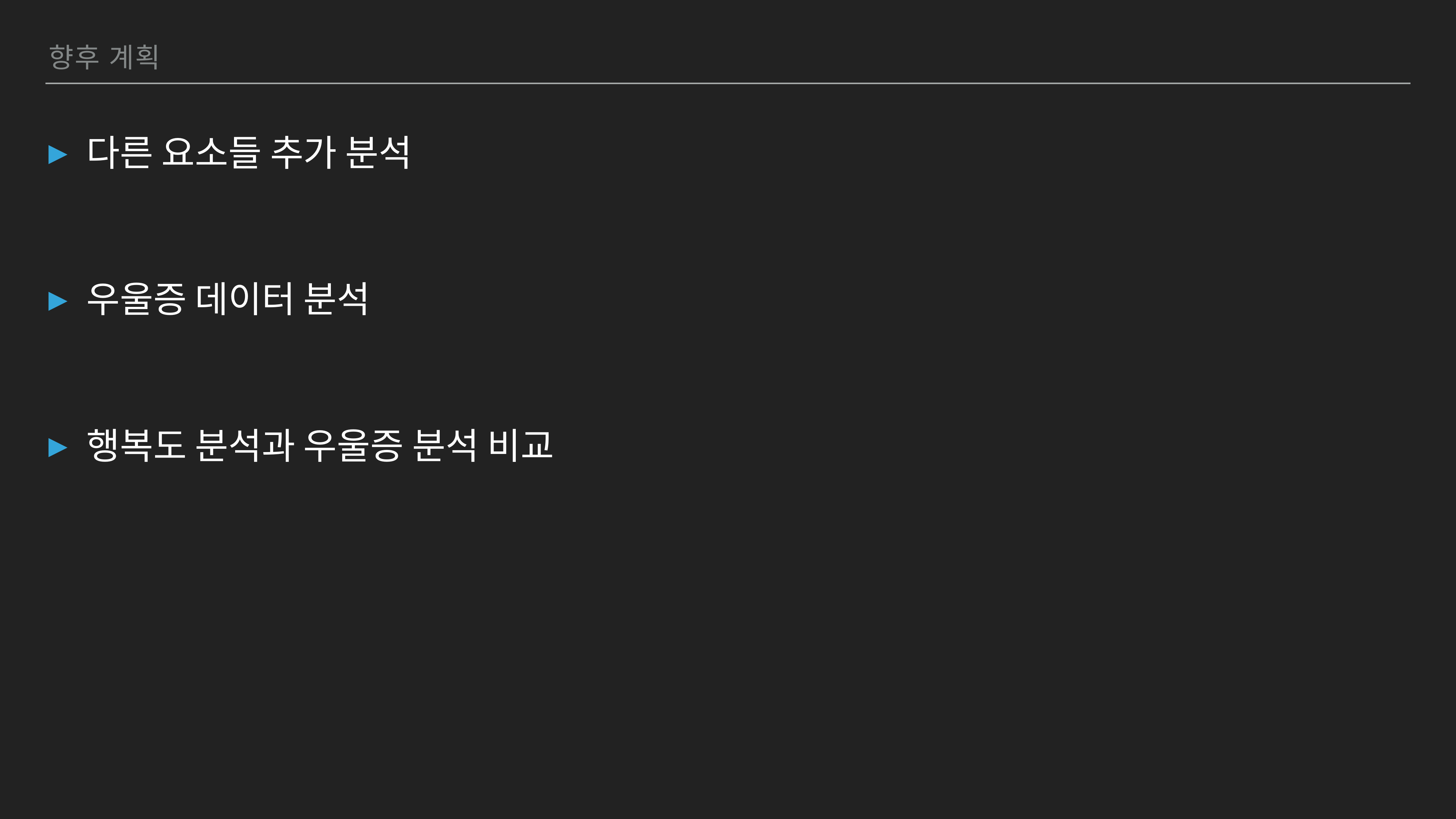

향후 계획
다른 요소들 추가 분석

우울증 데이터 분석

행복도 분석과 우울증 분석 비교